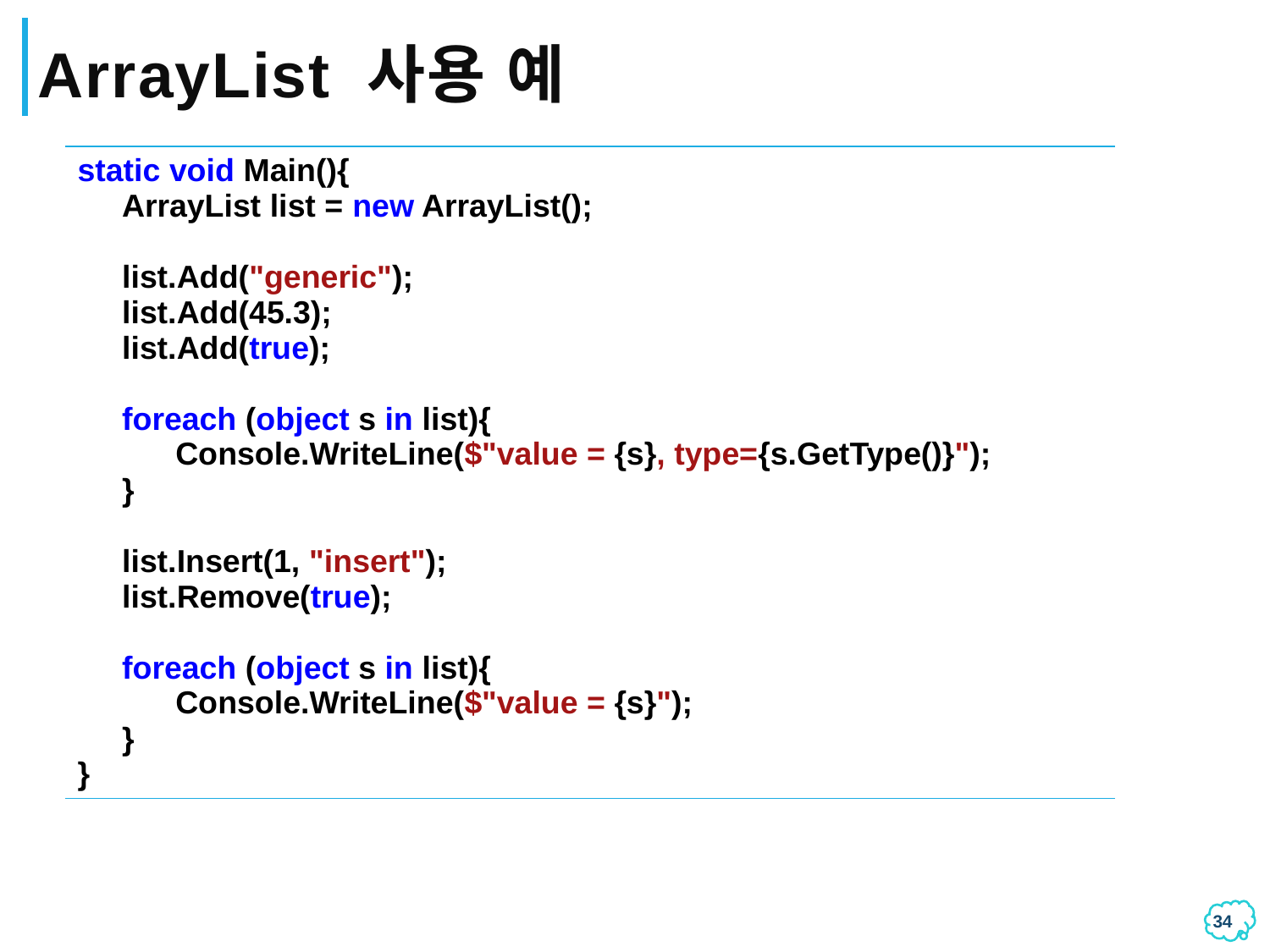

# ArrayList 사용 예
| static void Main(){ ArrayList list = new ArrayList(); list.Add("generic"); list.Add(45.3); list.Add(true); foreach (object s in list){ Console.WriteLine($"value = {s}, type={s.GetType()}"); } list.Insert(1, "insert"); list.Remove(true); foreach (object s in list){ Console.WriteLine($"value = {s}"); } } |
| --- |
34